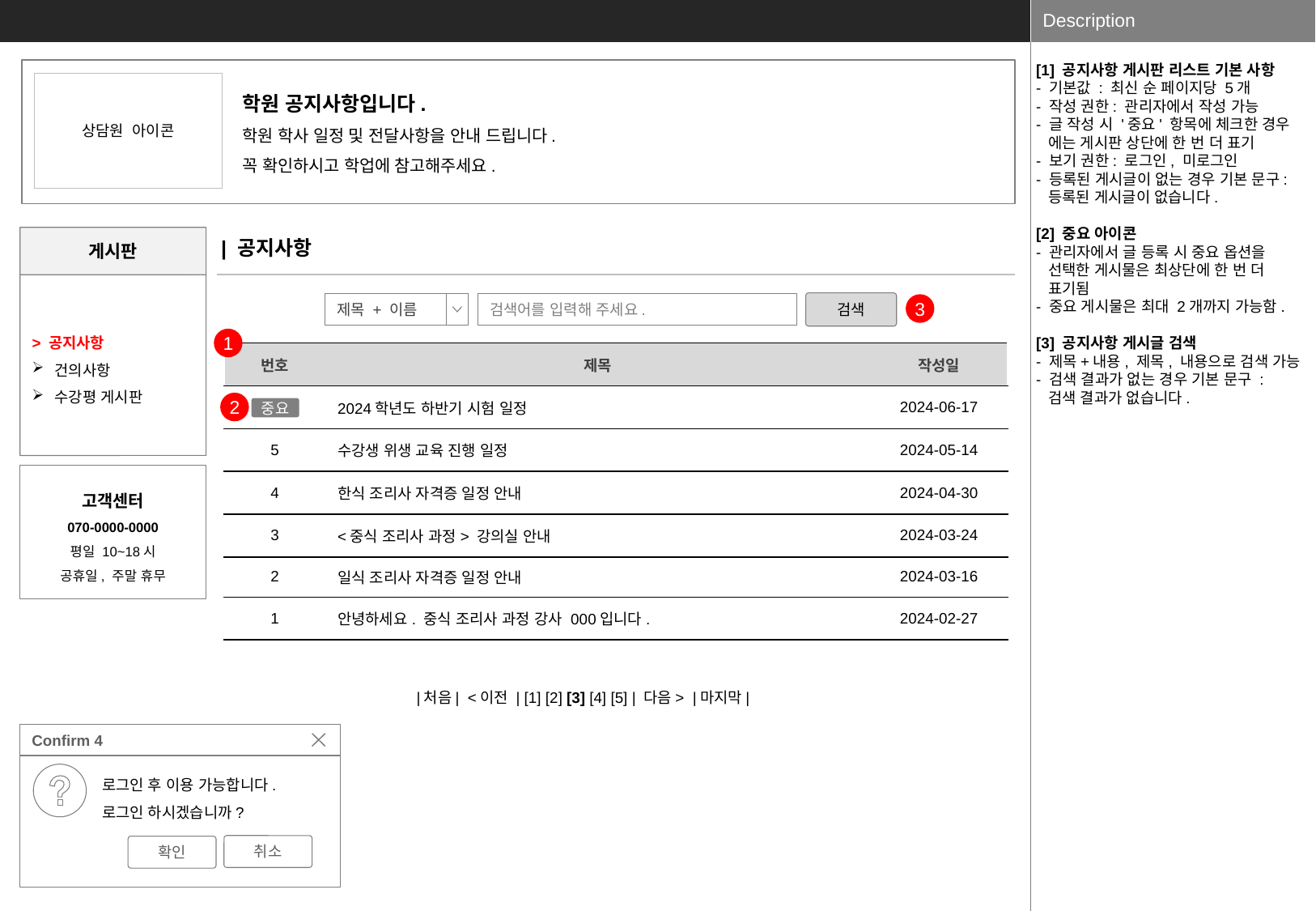

[1] 공지사항 게시판 리스트 기본 사항
- 기본값 : 최신 순 페이지당 5개
- 작성 권한: 관리자에서 작성 가능
- 글 작성 시 '중요' 항목에 체크한 경우
  에는 게시판 상단에 한 번 더 표기
- 보기 권한: 로그인, 미로그인
- 등록된 게시글이 없는 경우 기본 문구:
  등록된 게시글이 없습니다.

[2] 중요 아이콘
- 관리자에서 글 등록 시 중요 옵션을
  선택한 게시물은 최상단에 한 번 더
  표기됨
- 중요 게시물은 최대 2개까지 가능함.

[3] 공지사항 게시글 검색
- 제목+내용, 제목, 내용으로 검색 가능
- 검색 결과가 없는 경우 기본 문구 :
  검색 결과가 없습니다.

학원 공지사항입니다.
학원 학사 일정 및 전달사항을 안내 드립니다.
꼭 확인하시고 학업에 참고해주세요.
|  |
| --- |
상담원  아이콘
게시판
| 공지사항
> 공지사항
건의사항
수강평 게시판
검색
검색어를 입력해 주세요.
제목 + 이름

3
1
| 번호 | 제목 | 작성일 |
| --- | --- | --- |
|  | 2024학년도 하반기 시험 일정 | 2024-06-17 |
| 5 | 수강생 위생 교육 진행 일정 | 2024-05-14 |
| 4 | 한식 조리사 자격증 일정 안내 | 2024-04-30 |
| 3 | <중식 조리사 과정> 강의실 안내 | 2024-03-24 |
| 2 | 일식 조리사 자격증 일정 안내 | 2024-03-16 |
| 1 | 안녕하세요. 중식 조리사 과정 강사 000입니다. | 2024-02-27 |
2
중요
고객센터
070-0000-0000
평일 10~18시
공휴일, 주말 휴무
|처음|  <이전 | [1] [2] [3] [4] [5] | 다음>  |마지막|
Confirm 4

로그인 후 이용 가능합니다.
로그인 하시겠습니까?

취소
확인
Abort